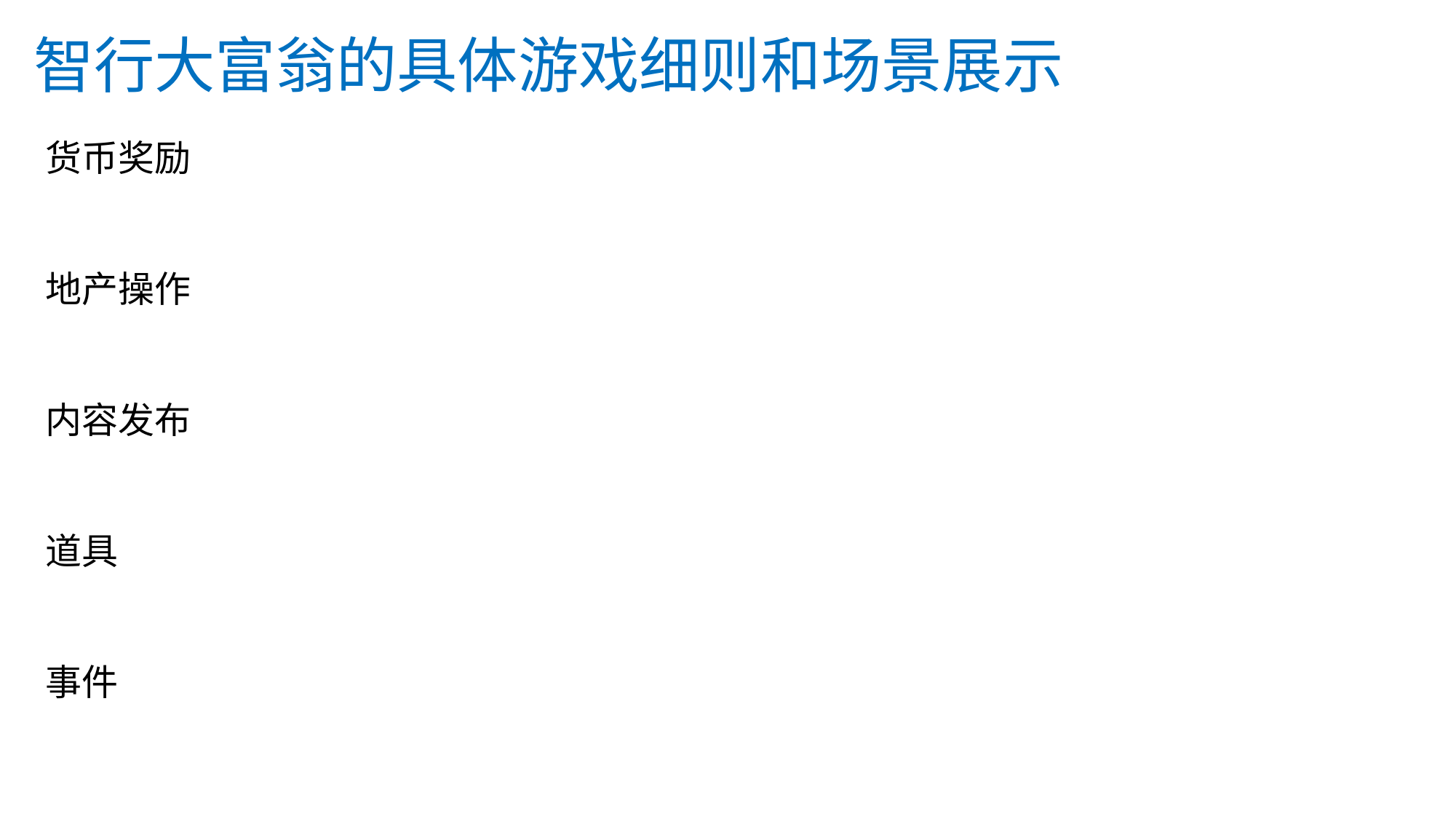

智行大富翁的具体游戏细则和场景展示
货币奖励

地产操作

内容发布

道具

事件